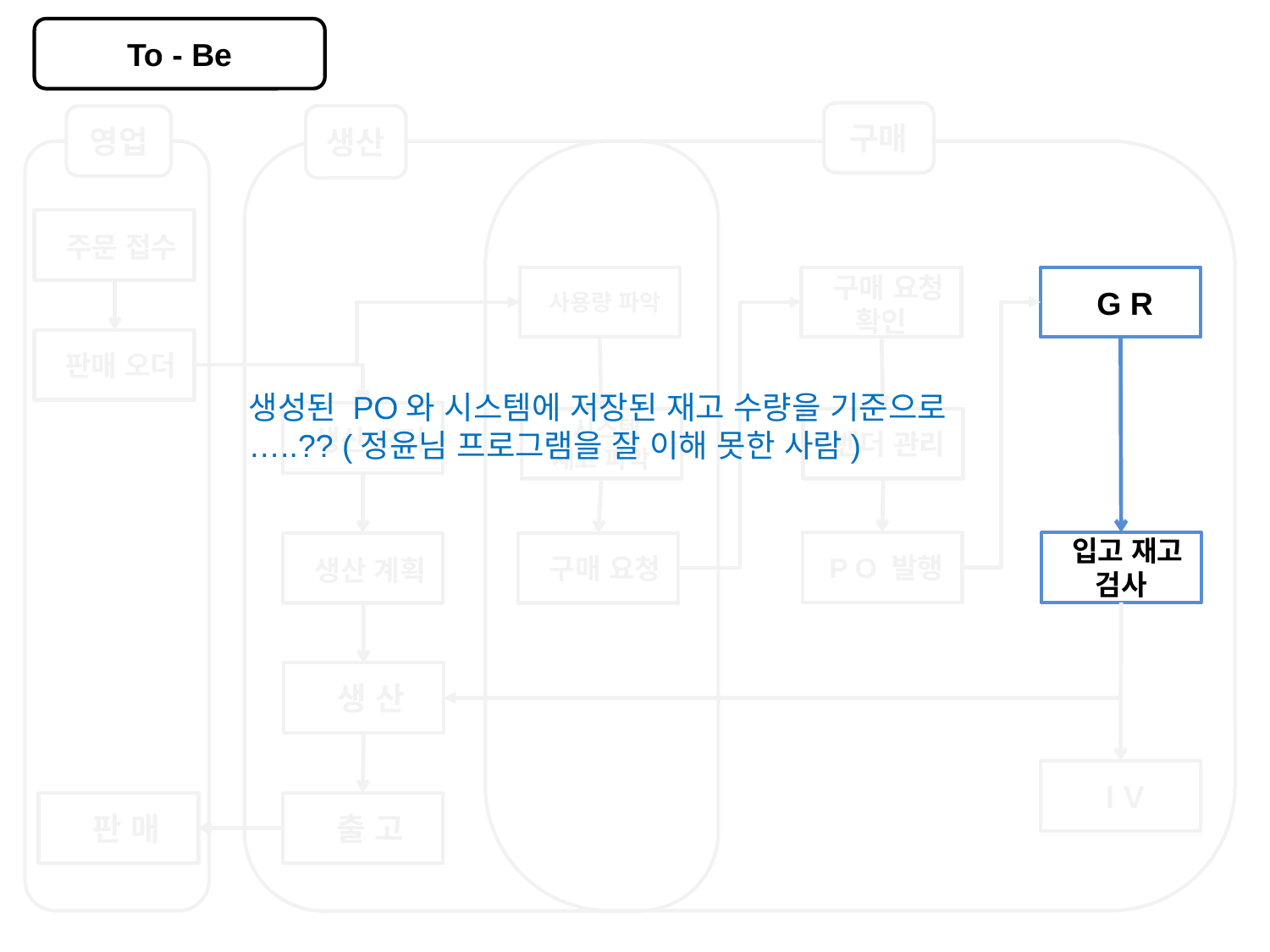

To - Be
구매
생산
영업

 주문 접수
 사용량 파악
 구매 요청 확인
 G R
 판매 오더
생성된 PO와 시스템에 저장된 재고 수량을 기준으로
…..?? (정윤님 프로그램을 잘 이해 못한 사람)
 생산 오더
 시스템
재고 파악
 벤더 관리
 P O 발행
 입고 재고 검사
 생산 계획
 구매 요청
 생 산
 I V
 판 매
 출 고